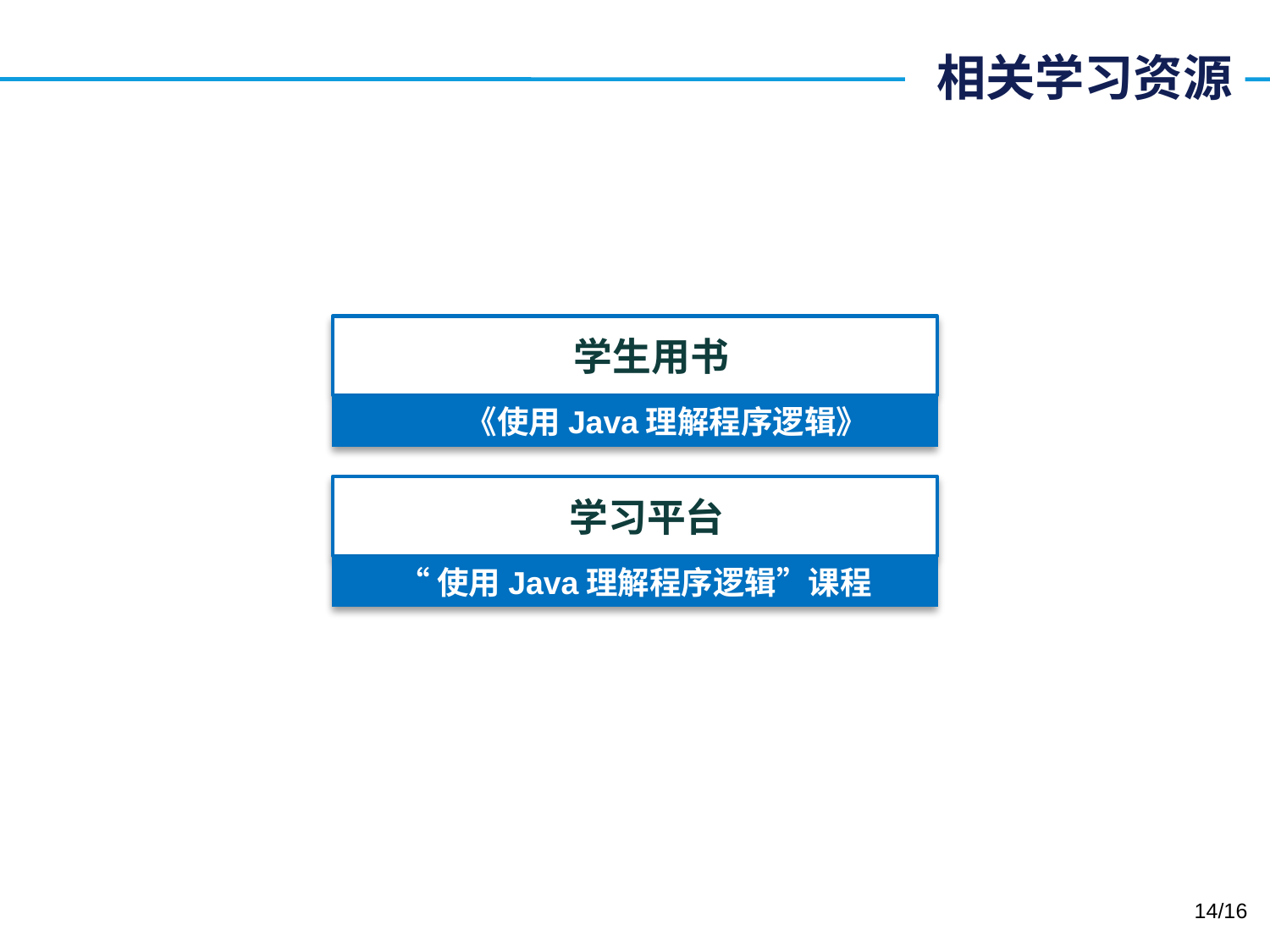

# 相关学习资源
   学生用书
《使用Java理解程序逻辑》
  学习平台
“使用Java理解程序逻辑”课程
14/16